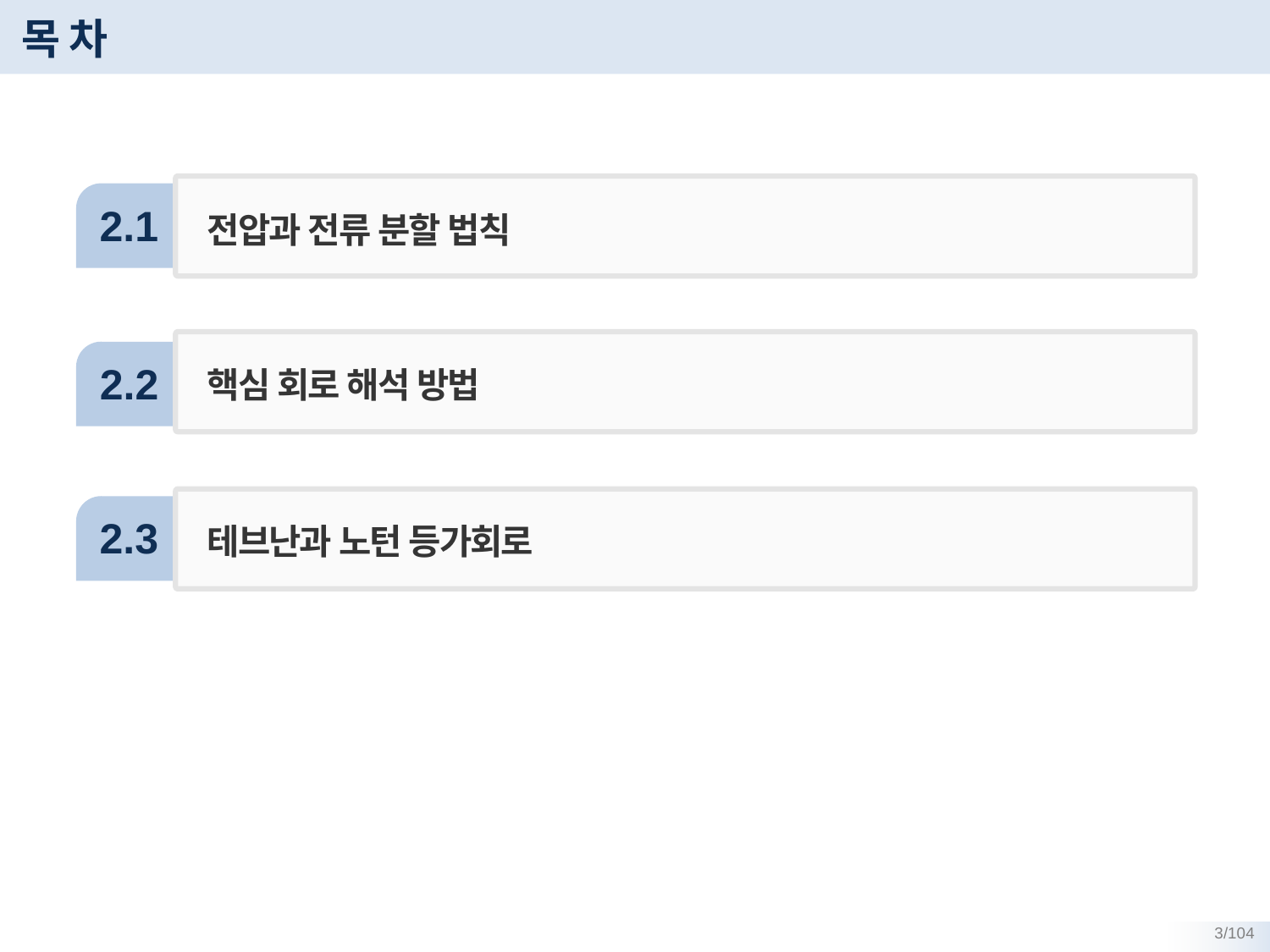

# 목 차

2.1
전압과 전류 분할 법칙

핵심 회로 해석 방법
2.2

2.3
테브난과 노턴 등가회로